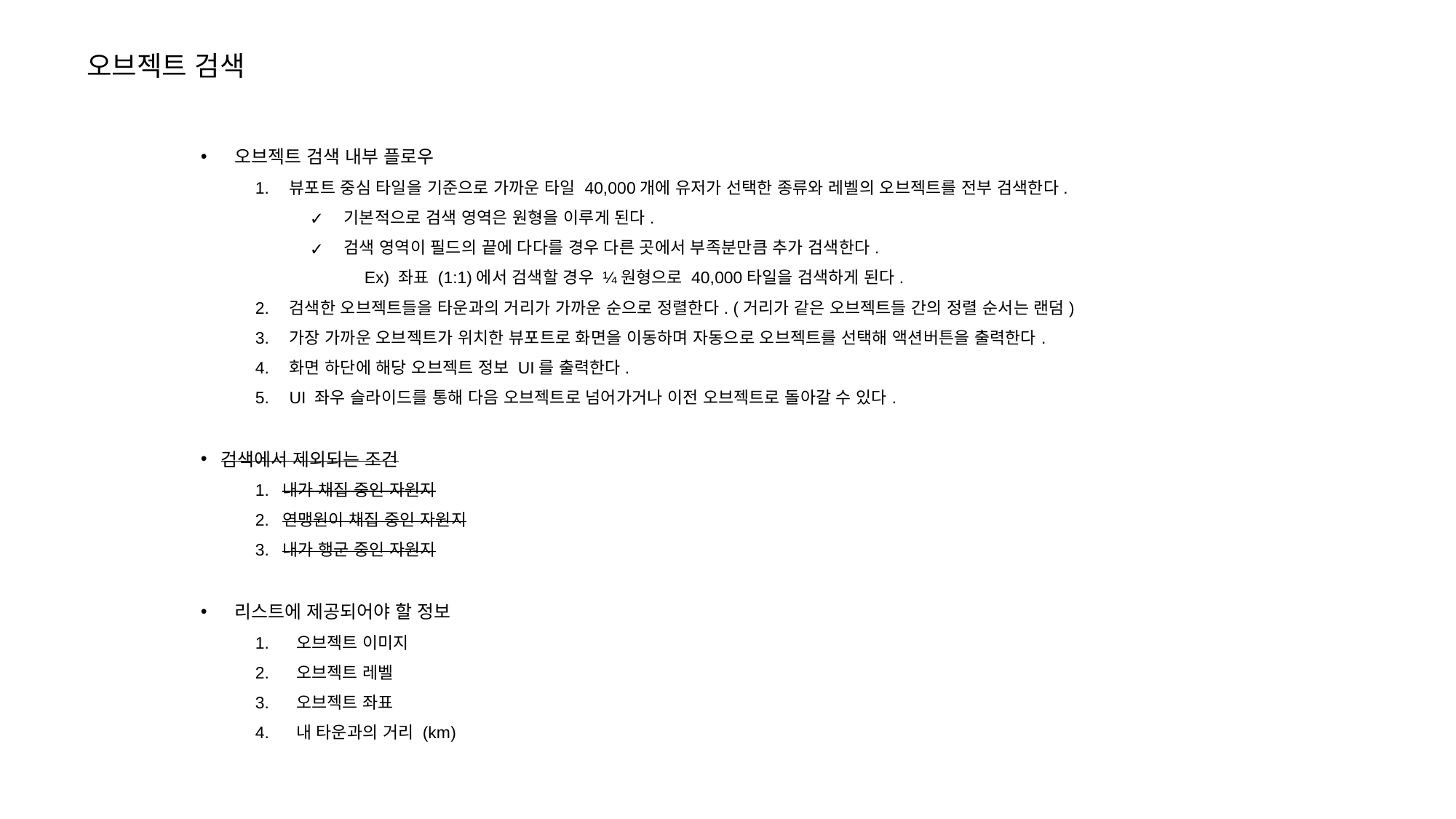

오브젝트 검색
오브젝트 검색 내부 플로우
뷰포트 중심 타일을 기준으로 가까운 타일 40,000개에 유저가 선택한 종류와 레벨의 오브젝트를 전부 검색한다.
기본적으로 검색 영역은 원형을 이루게 된다.
검색 영역이 필드의 끝에 다다를 경우 다른 곳에서 부족분만큼 추가 검색한다.
Ex) 좌표 (1:1)에서 검색할 경우 ¼원형으로 40,000타일을 검색하게 된다.
검색한 오브젝트들을 타운과의 거리가 가까운 순으로 정렬한다. (거리가 같은 오브젝트들 간의 정렬 순서는 랜덤)
가장 가까운 오브젝트가 위치한 뷰포트로 화면을 이동하며 자동으로 오브젝트를 선택해 액션버튼을 출력한다.
화면 하단에 해당 오브젝트 정보 UI를 출력한다.
UI 좌우 슬라이드를 통해 다음 오브젝트로 넘어가거나 이전 오브젝트로 돌아갈 수 있다.

검색에서 제외되는 조건
내가 채집 중인 자원지
연맹원이 채집 중인 자원지
내가 행군 중인 자원지

리스트에 제공되어야 할 정보
오브젝트 이미지
오브젝트 레벨
오브젝트 좌표
내 타운과의 거리 (km)